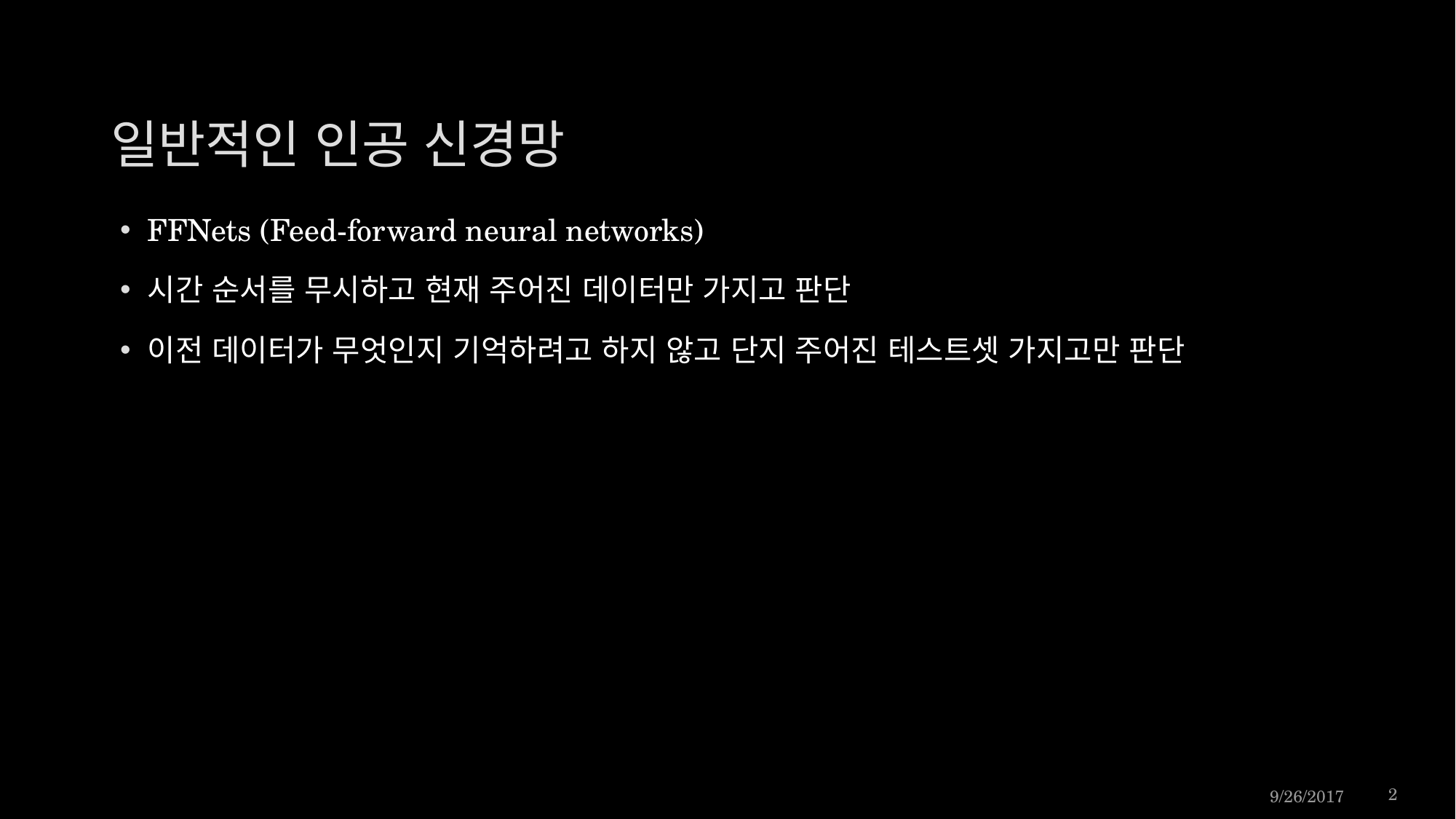

# 일반적인 인공 신경망
FFNets (Feed-forward neural networks)
시간 순서를 무시하고 현재 주어진 데이터만 가지고 판단
이전 데이터가 무엇인지 기억하려고 하지 않고 단지 주어진 테스트셋 가지고만 판단

9/26/2017
2